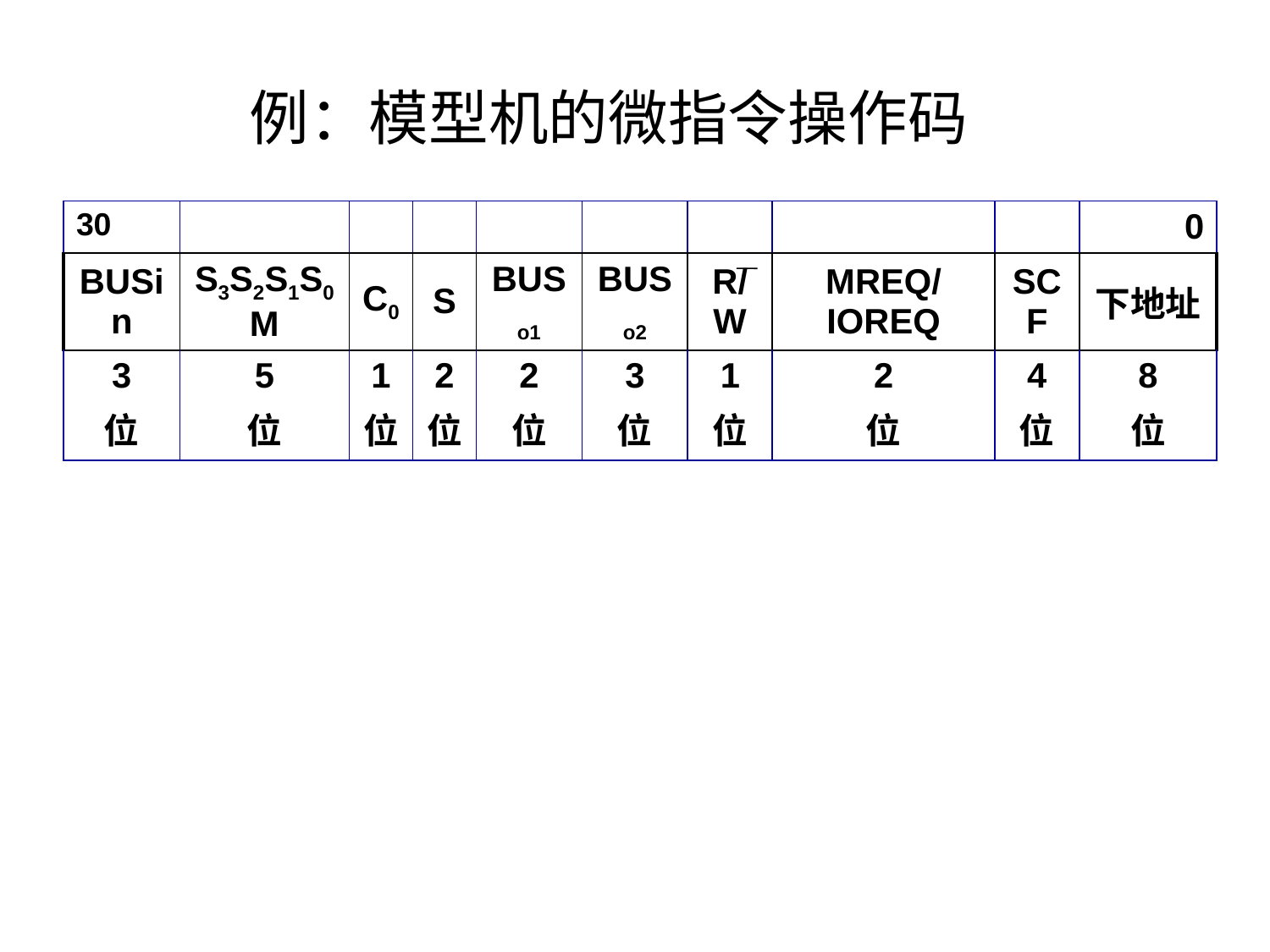

例：模型机的微指令操作码
| 30 |  |  |  |  |  |  |  |  | 0 |
| --- | --- | --- | --- | --- | --- | --- | --- | --- | --- |
| BUSin | S3S2S1S0M | C0 | S | BUSo1 | BUSo2 | R/W | MREQ/IOREQ | SCF | 下地址 |
| 3 位 | 5 位 | 1 位 | 2 位 | 2 位 | 3 位 | 1 位 | 2 位 | 4 位 | 8 位 |